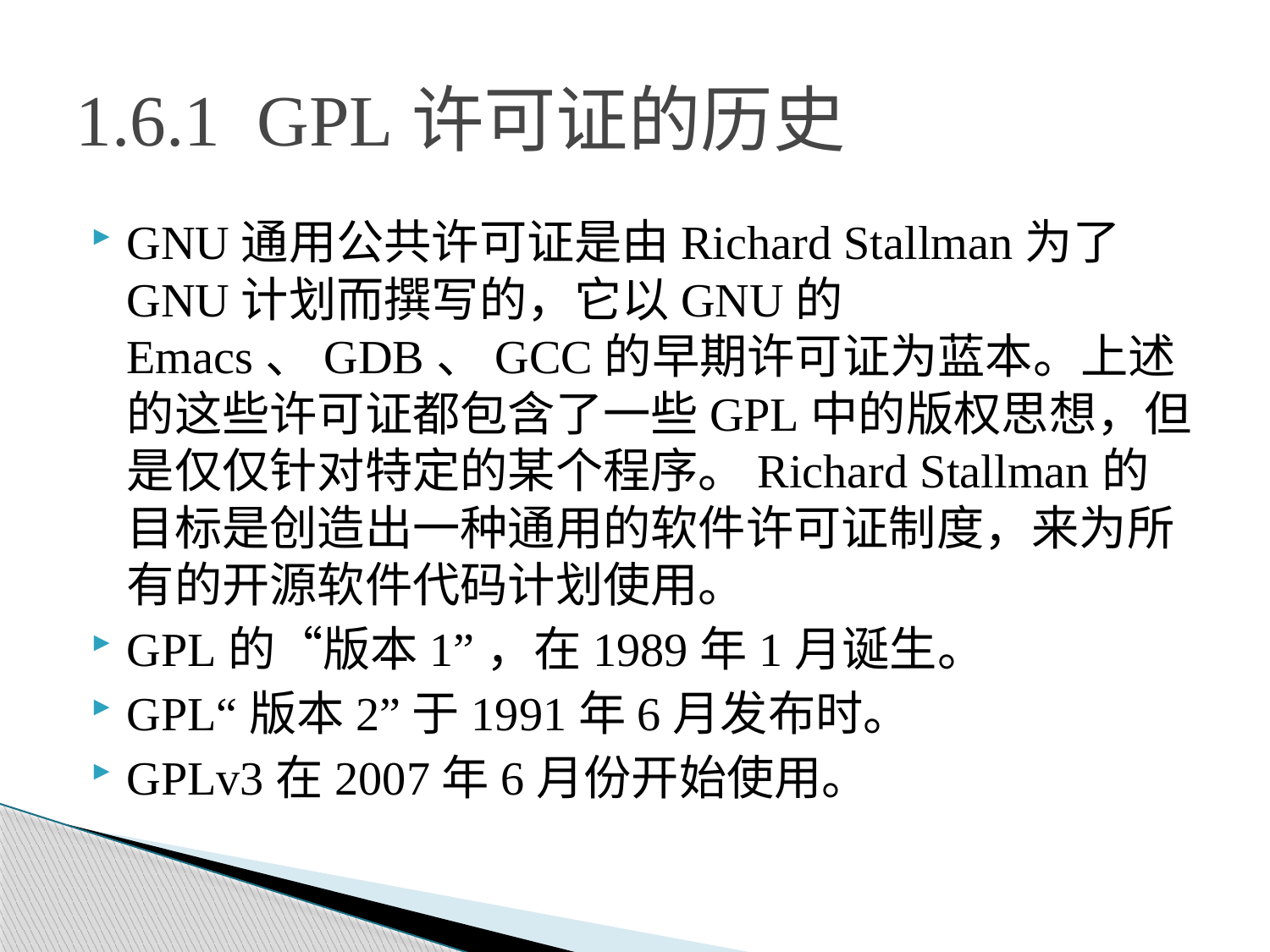

# 1.6.1  GPL许可证的历史
GNU通用公共许可证是由Richard Stallman为了GNU计划而撰写的，它以GNU的Emacs、GDB、GCC的早期许可证为蓝本。上述的这些许可证都包含了一些GPL中的版权思想，但是仅仅针对特定的某个程序。Richard Stallman的目标是创造出一种通用的软件许可证制度，来为所有的开源软件代码计划使用。
GPL的“版本1”，在1989年1月诞生。
GPL“版本2”于1991年6月发布时。
GPLv3在2007年6月份开始使用。